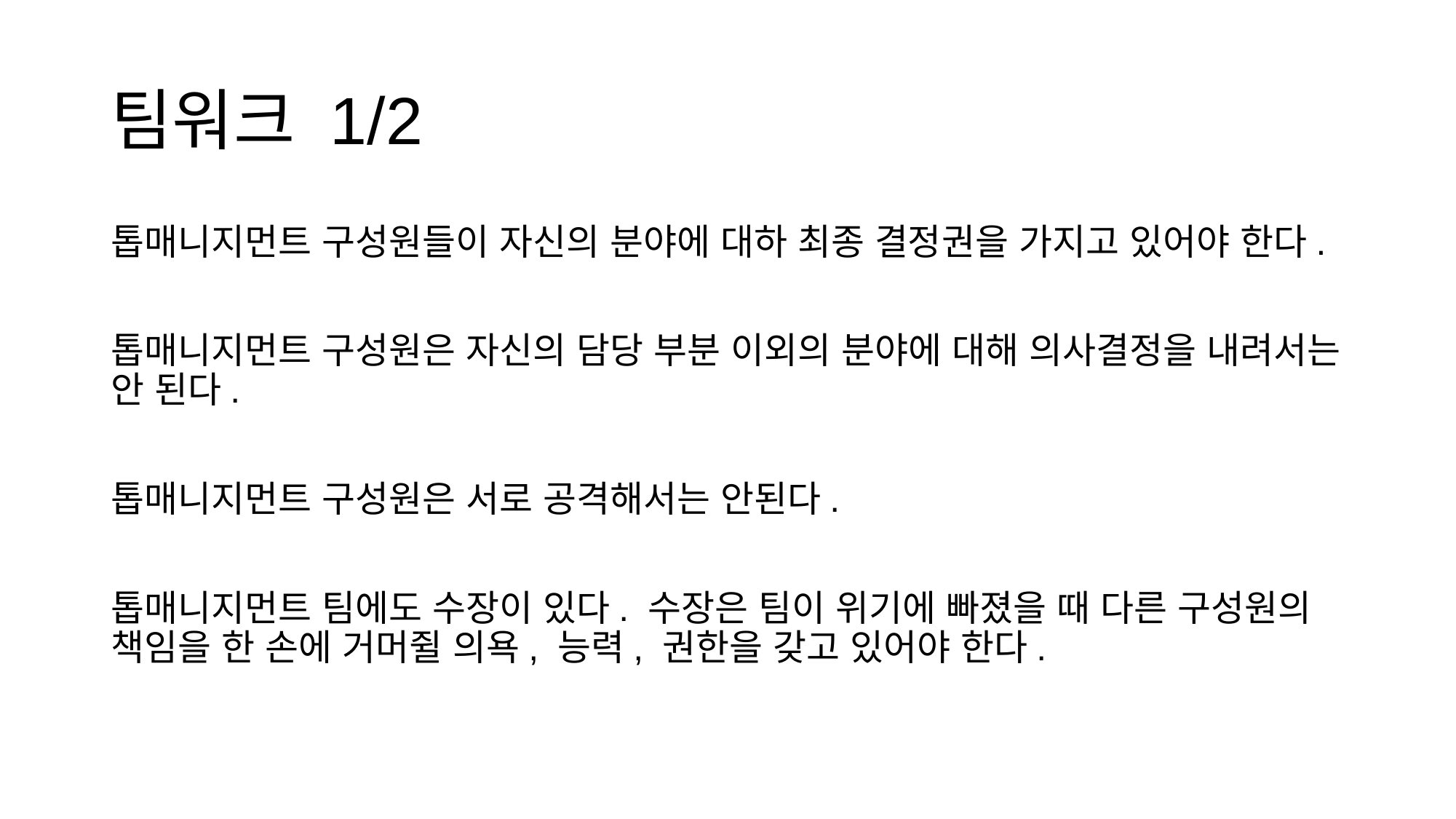

# 팀워크 1/2
톱매니지먼트 구성원들이 자신의 분야에 대하 최종 결정권을 가지고 있어야 한다.

톱매니지먼트 구성원은 자신의 담당 부분 이외의 분야에 대해 의사결정을 내려서는 안 된다.

톱매니지먼트 구성원은 서로 공격해서는 안된다.

톱매니지먼트 팀에도 수장이 있다. 수장은 팀이 위기에 빠졌을 때 다른 구성원의 책임을 한 손에 거머쥘 의욕, 능력, 권한을 갖고 있어야 한다.